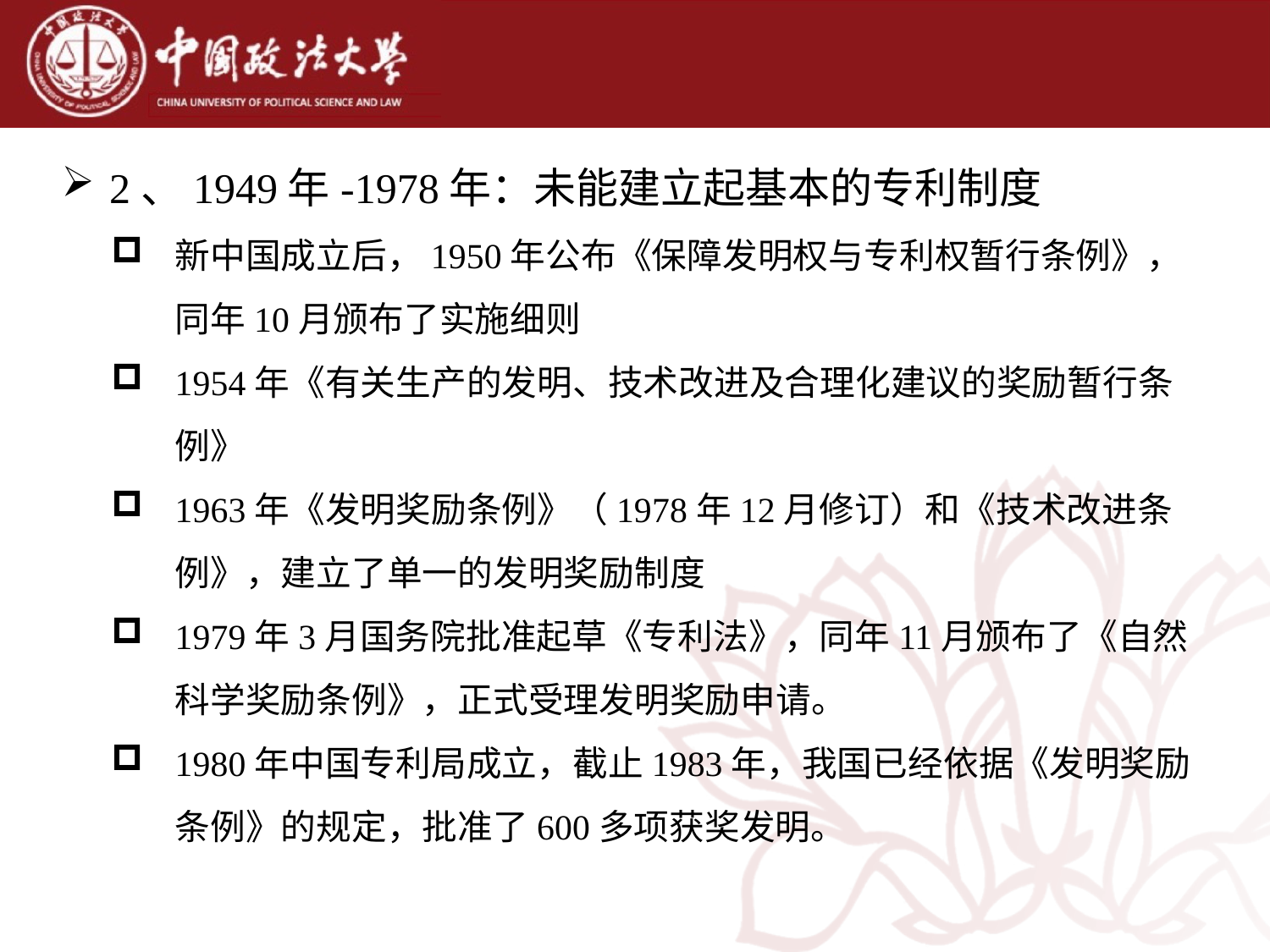

2、1949年-1978年：未能建立起基本的专利制度
新中国成立后，1950年公布《保障发明权与专利权暂行条例》，同年10月颁布了实施细则
1954年《有关生产的发明、技术改进及合理化建议的奖励暂行条例》
1963年《发明奖励条例》（1978年12月修订）和《技术改进条例》，建立了单一的发明奖励制度
1979年3月国务院批准起草《专利法》，同年11月颁布了《自然科学奖励条例》，正式受理发明奖励申请。
1980年中国专利局成立，截止1983年，我国已经依据《发明奖励条例》的规定，批准了600多项获奖发明。